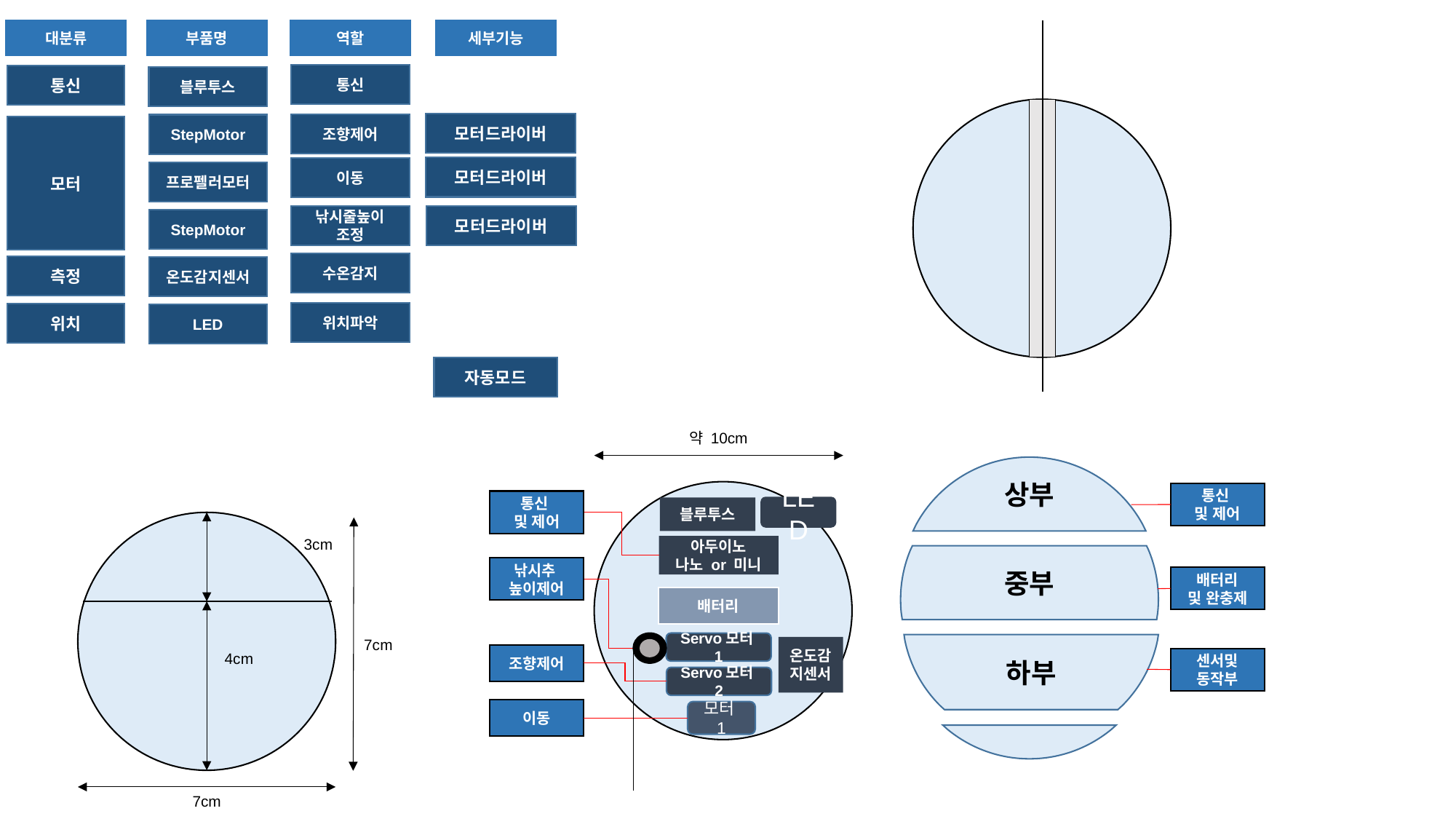

대분류
부품명
역할
세부기능
통신
통신
블루투스

모터드라이버
조향제어
StepMotor
모터
모터드라이버
이동
프로펠러모터
낚시줄높이
조정
모터드라이버
StepMotor
수온감지
측정
온도감지센서
위치파악
위치
LED
자동모드
약 10cm
상부

통신
및 제어
통신
및 제어
LED
블루투스

3cm
아두이노
나노 or 미니
중부
낚시추
높이제어
배터리
및 완충제
배터리

Servo모터1
하부
7cm
온도감지센서

조향제어
4cm
센서및
동작부
Servo모터2
이동
모터1

7cm